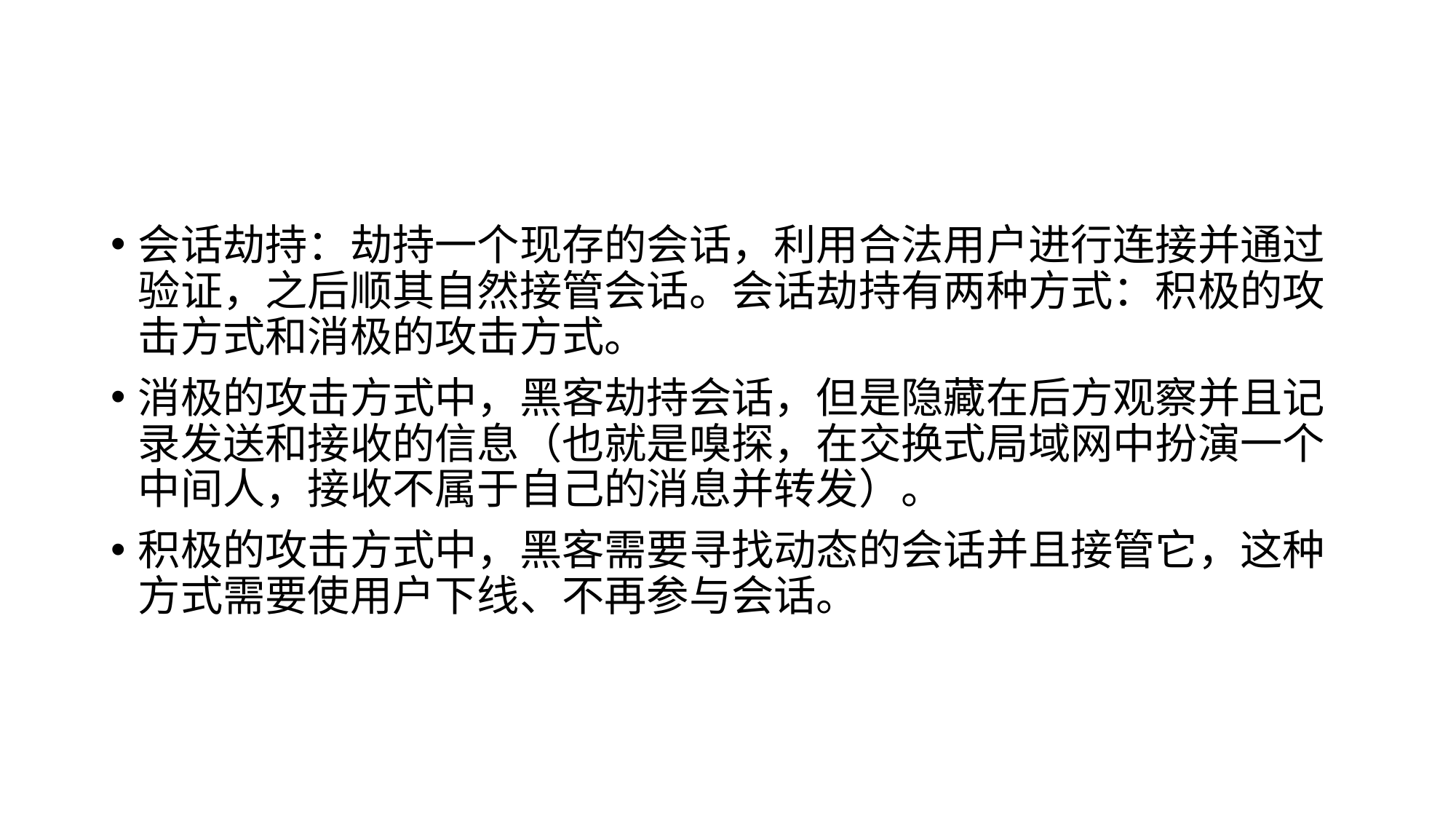

#
会话劫持：劫持一个现存的会话，利用合法用户进行连接并通过验证，之后顺其自然接管会话。会话劫持有两种方式：积极的攻击方式和消极的攻击方式。
消极的攻击方式中，黑客劫持会话，但是隐藏在后方观察并且记录发送和接收的信息（也就是嗅探，在交换式局域网中扮演一个中间人，接收不属于自己的消息并转发）。
积极的攻击方式中，黑客需要寻找动态的会话并且接管它，这种方式需要使用户下线、不再参与会话。